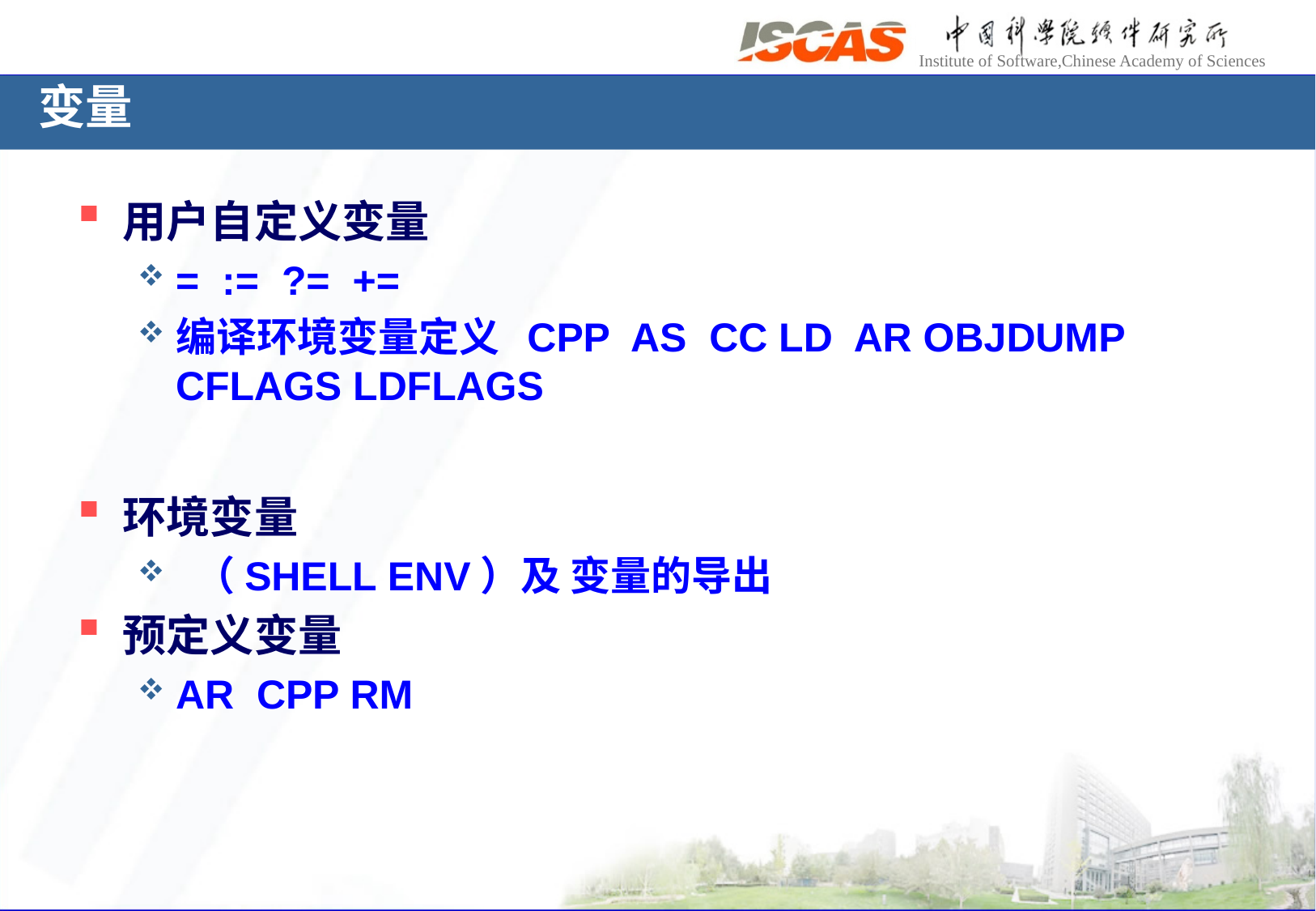

# 变量
用户自定义变量
=  :=  ?=  +=
编译环境变量定义  CPP  AS  CC LD  AR OBJDUMP CFLAGS LDFLAGS

环境变量
 （SHELL ENV）及 变量的导出
预定义变量
AR  CPP RM